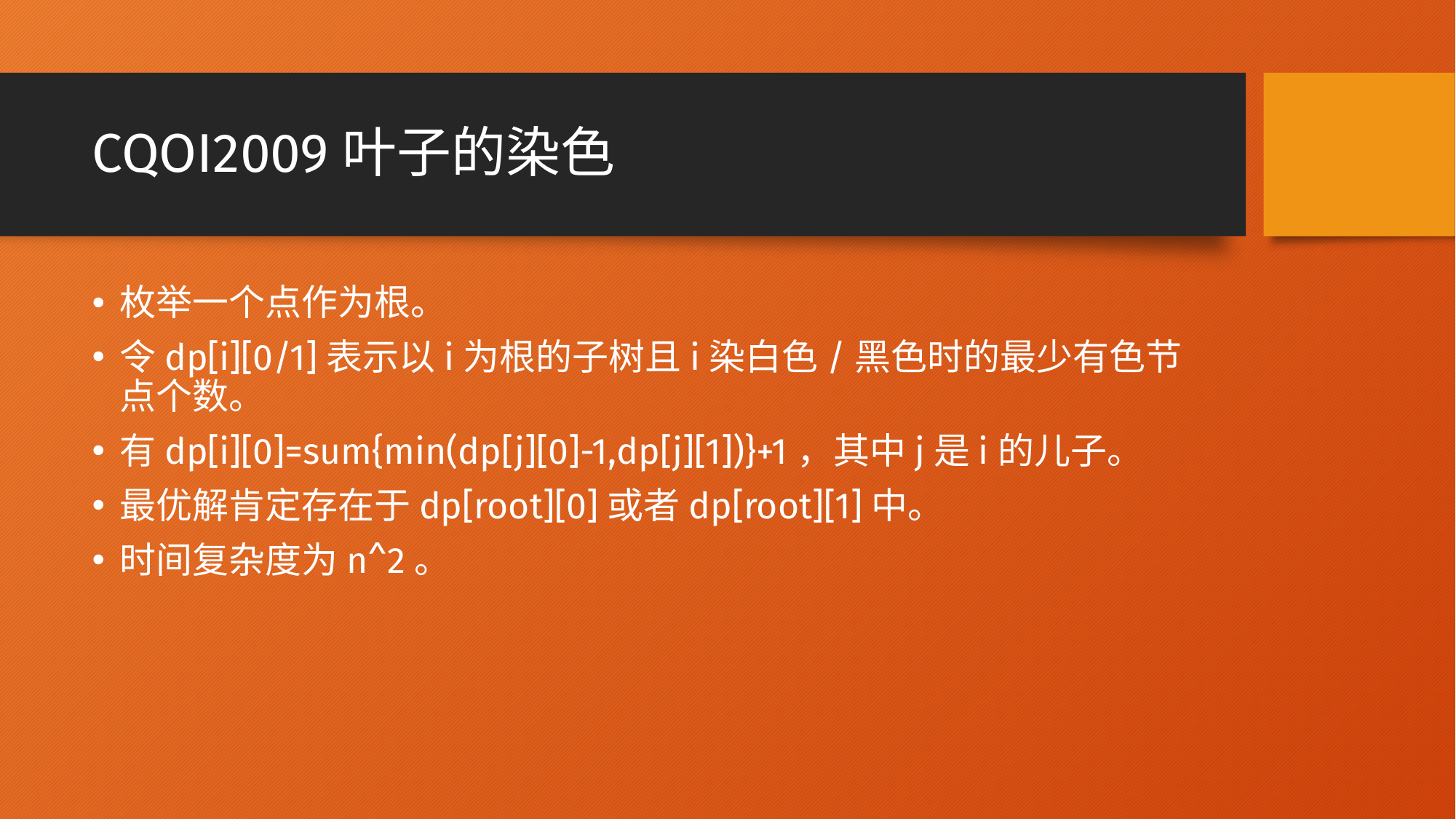

# CQOI2009叶子的染色
枚举一个点作为根。
令dp[i][0/1]表示以i为根的子树且i染白色/黑色时的最少有色节点个数。
有dp[i][0]=sum{min(dp[j][0]-1,dp[j][1])}+1，其中j是i的儿子。
最优解肯定存在于dp[root][0]或者dp[root][1]中。
时间复杂度为n^2。